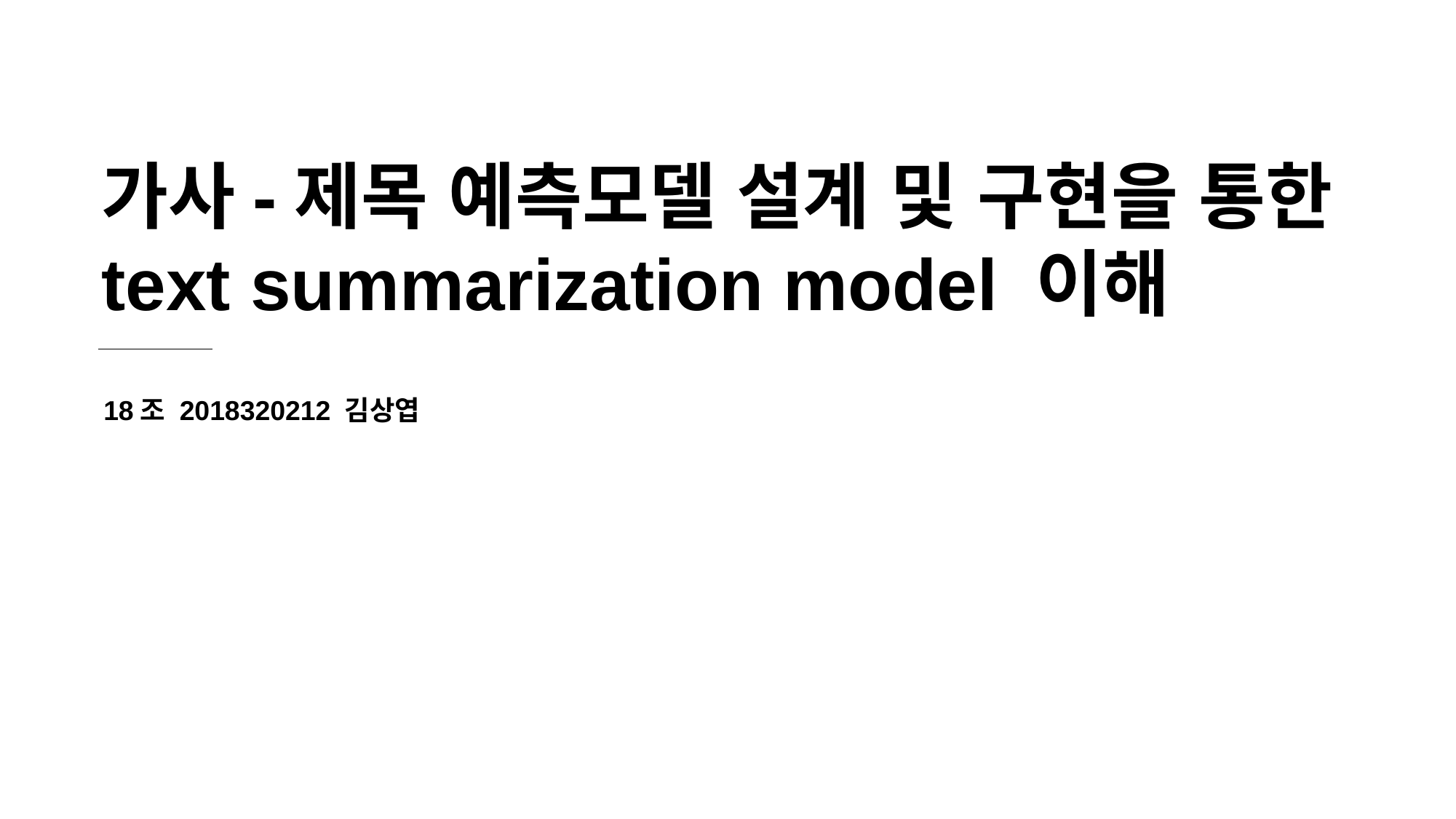

가사-제목 예측모델 설계 및 구현을 통한 text summarization model 이해
18조 2018320212 김상엽